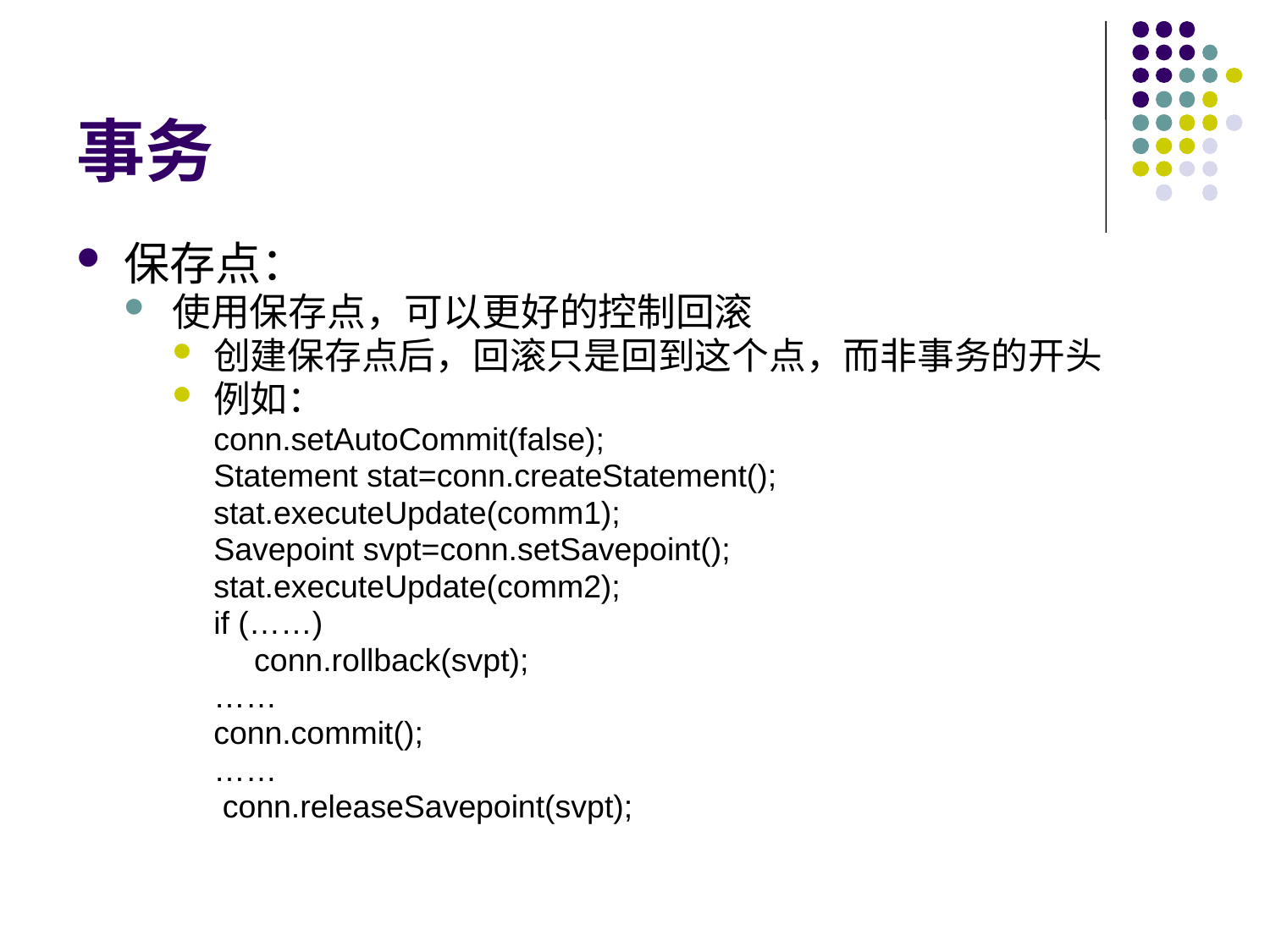

# 事务
保存点：
使用保存点，可以更好的控制回滚
创建保存点后，回滚只是回到这个点，而非事务的开头
例如：
conn.setAutoCommit(false);
Statement stat=conn.createStatement();
stat.executeUpdate(comm1);
Savepoint svpt=conn.setSavepoint();
stat.executeUpdate(comm2);
if (……)
	conn.rollback(svpt);
……
conn.commit();
……
 conn.releaseSavepoint(svpt);